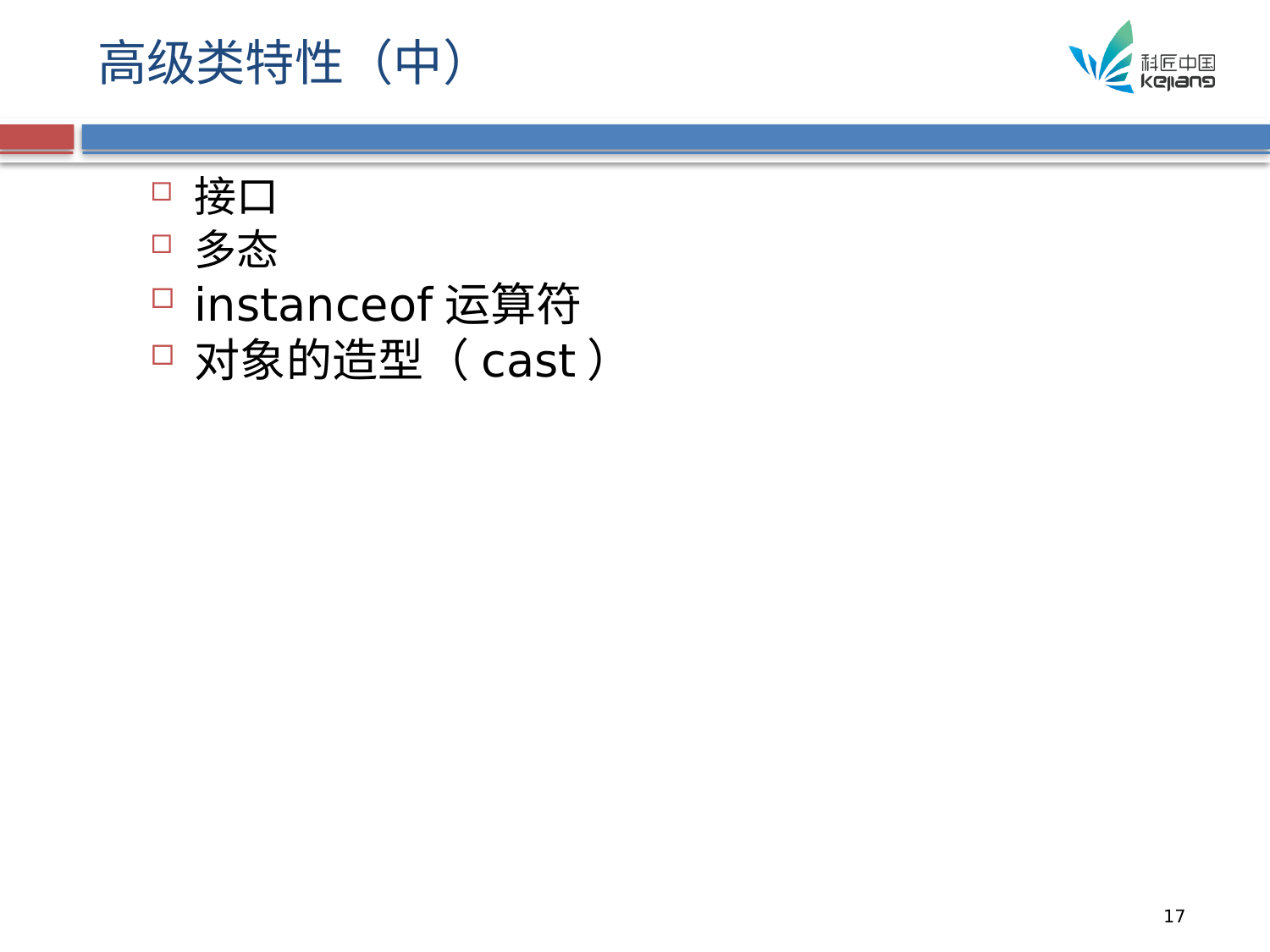

# 高级类特性（中）
接口
多态
instanceof运算符
对象的造型（cast）

17